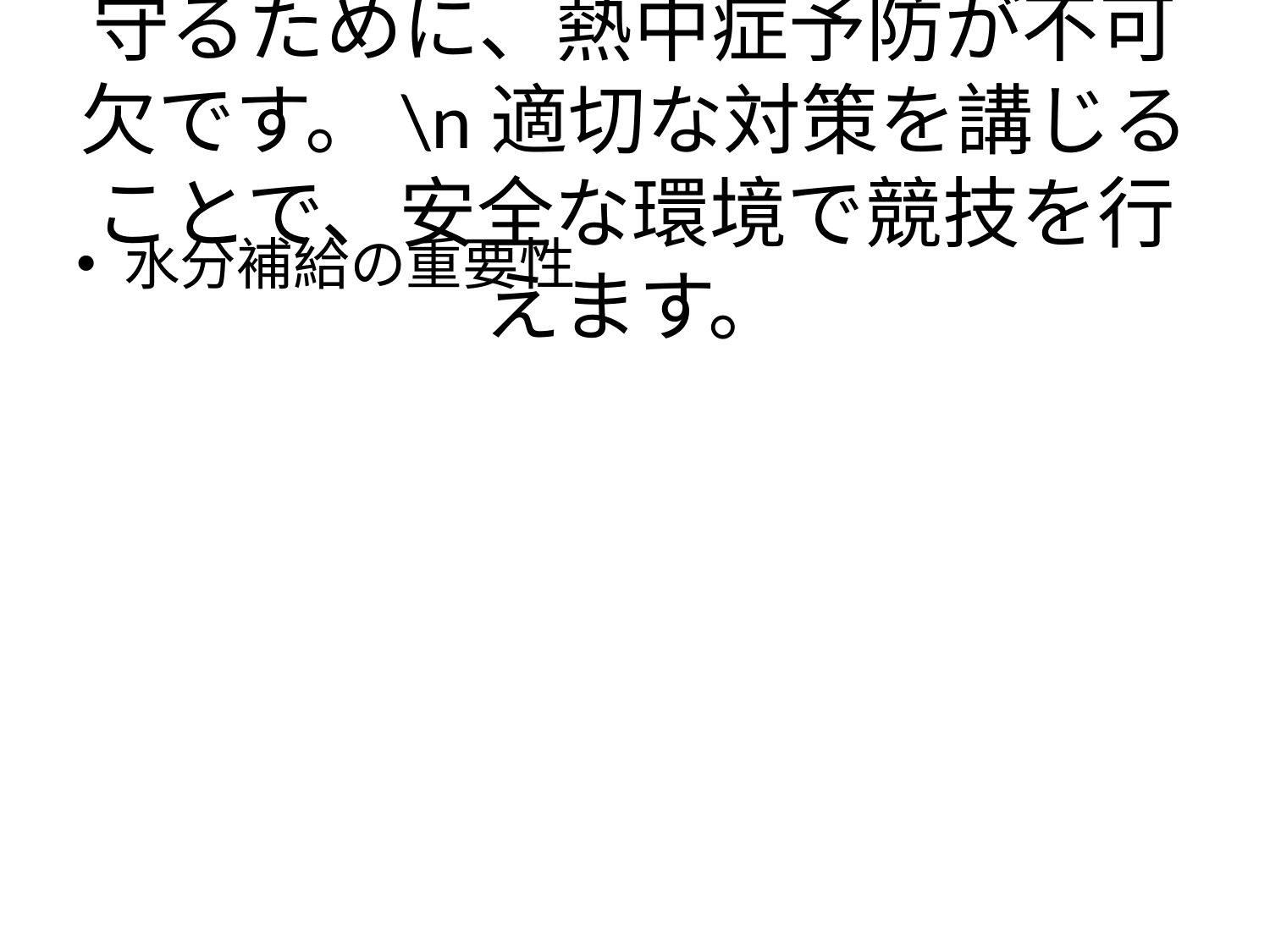

# 選手の健康とパフォーマンスを守るために、熱中症予防が不可欠です。\n適切な対策を講じることで、安全な環境で競技を行えます。
水分補給の重要性